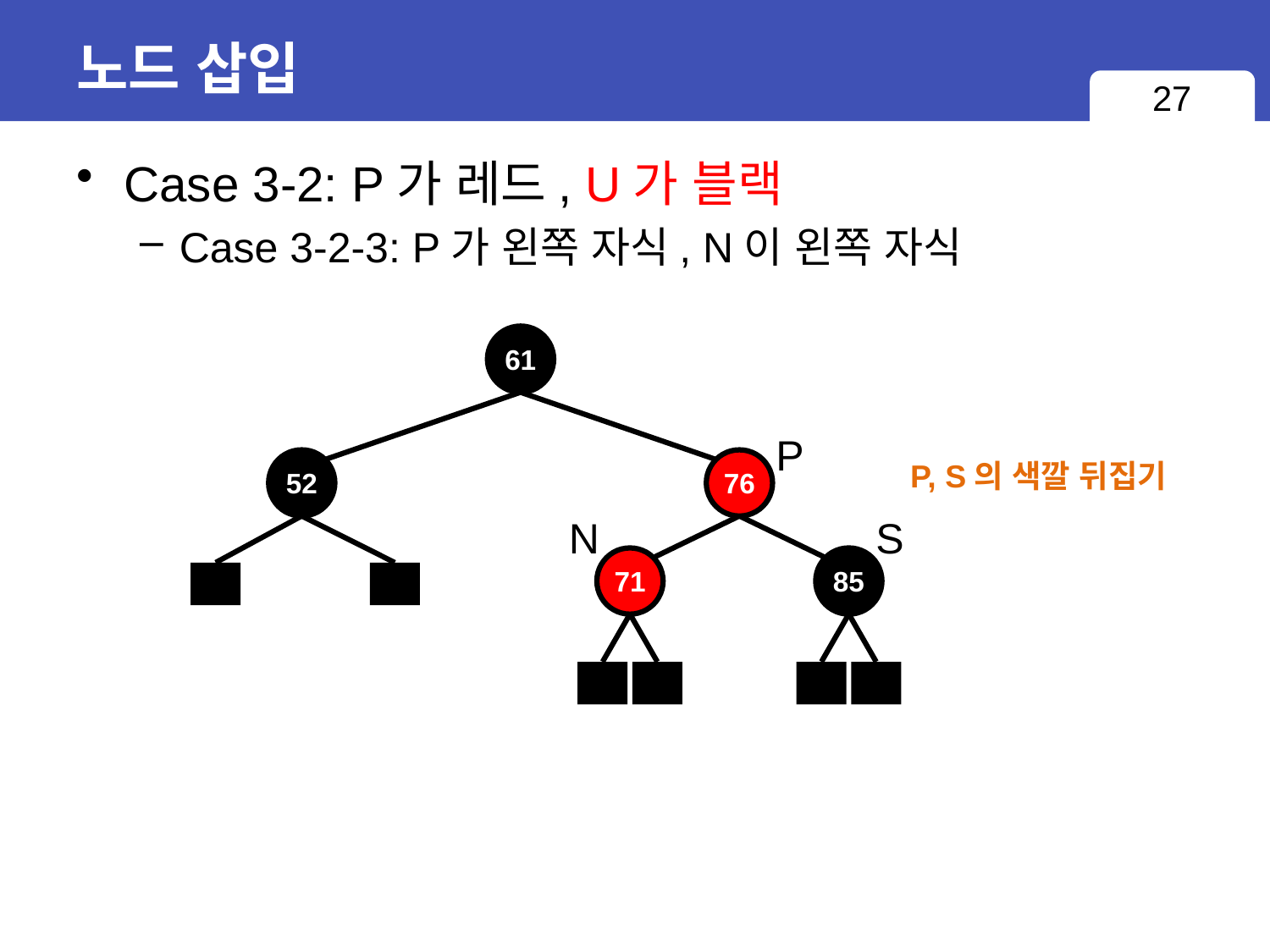

# 노드 삽입
27
Case 3-2: P가 레드, U가 블랙
Case 3-2-3: P가 왼쪽 자식, N이 왼쪽 자식
61
P
52
76
P, S의 색깔 뒤집기
N
S
71
85